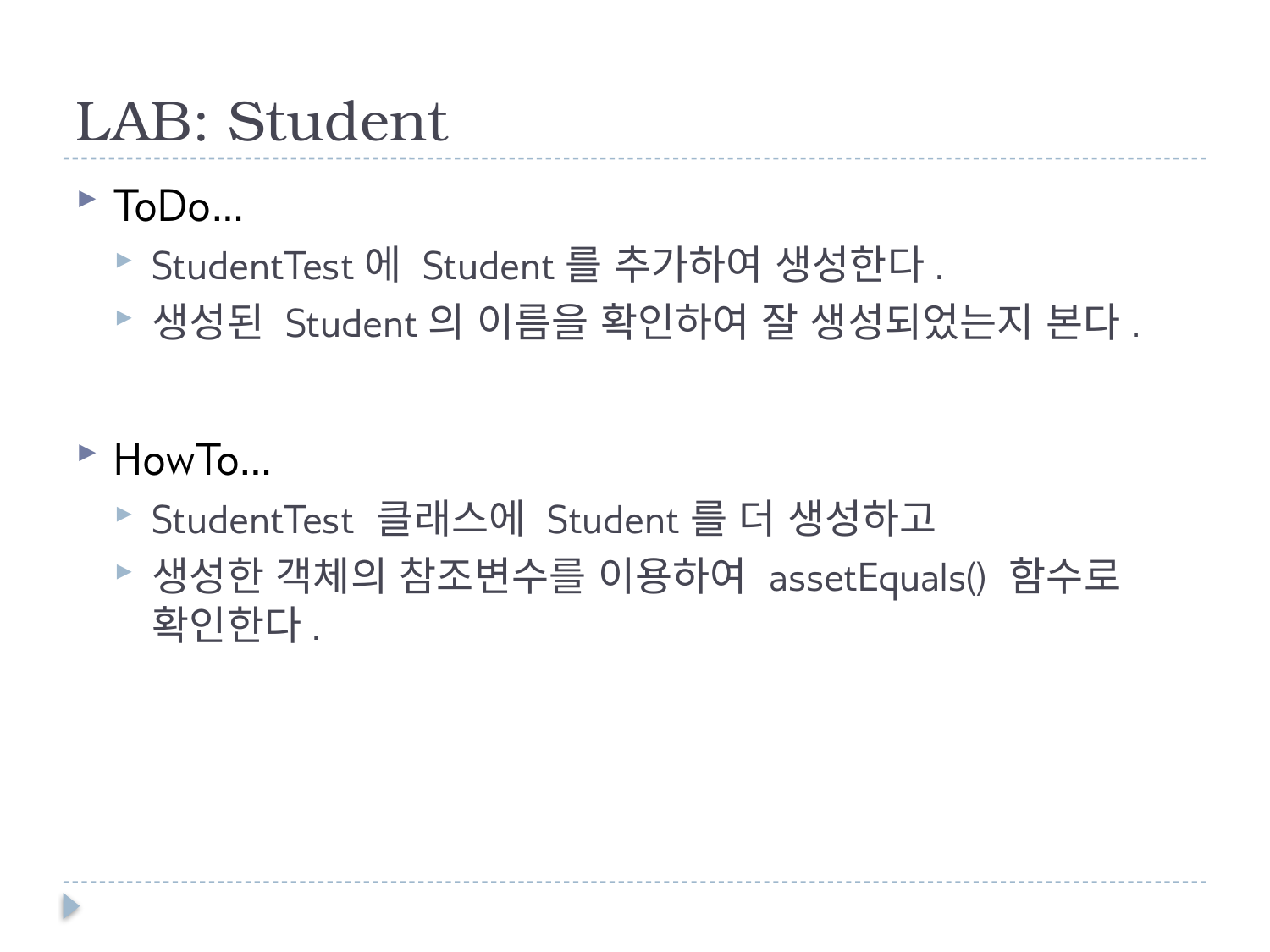

# LAB: Student
ToDo…
StudentTest에 Student를 추가하여 생성한다.
생성된 Student의 이름을 확인하여 잘 생성되었는지 본다.

HowTo…
StudentTest 클래스에 Student를 더 생성하고
생성한 객체의 참조변수를 이용하여 assetEquals() 함수로 확인한다.